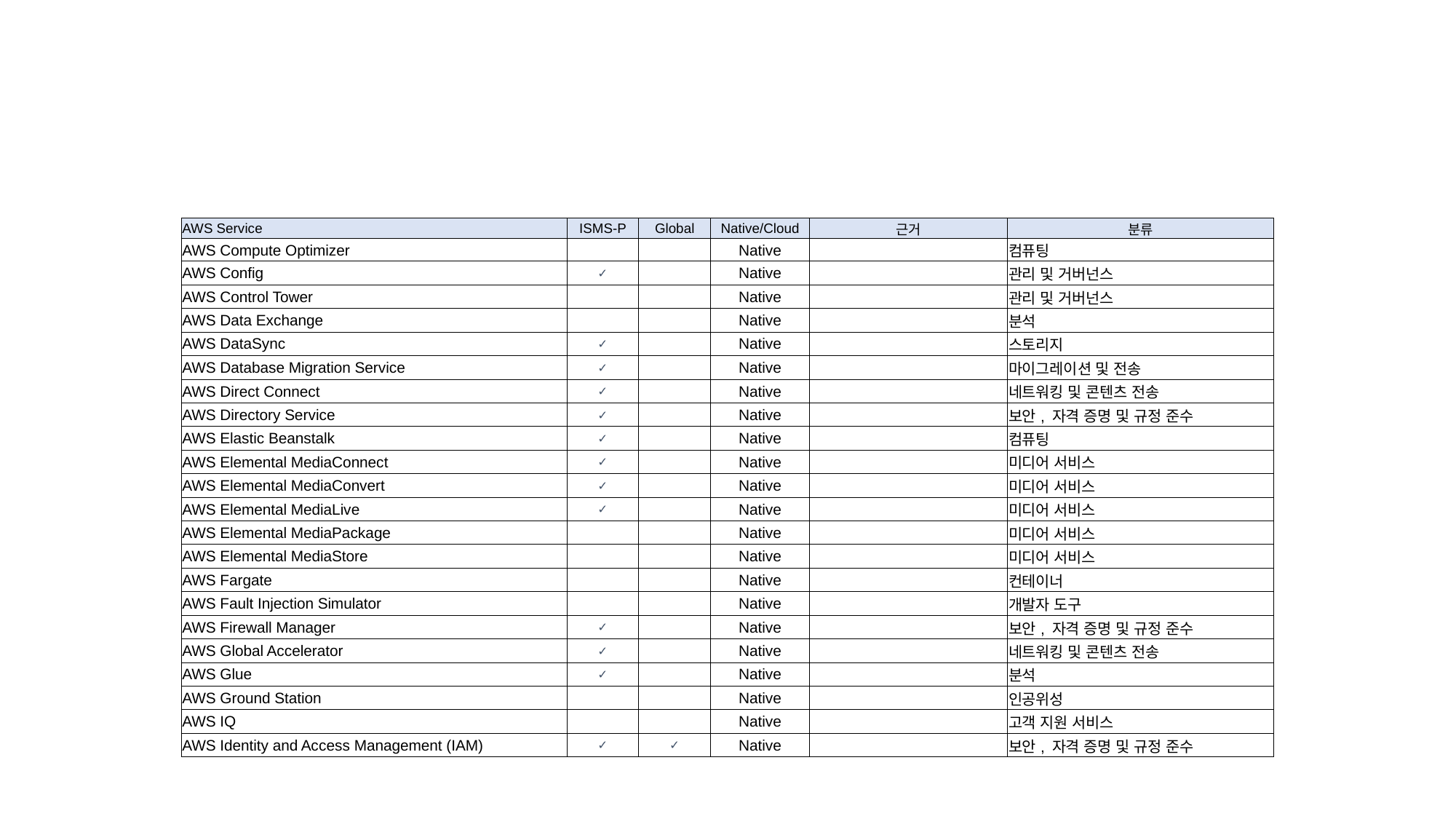

| AWS Service | ISMS-P | Global | Native/Cloud | 근거 | 분류 |
| --- | --- | --- | --- | --- | --- |
| AWS Compute Optimizer |  |  | Native |  | 컴퓨팅 |
| AWS Config | ✓ |  | Native |  | 관리 및 거버넌스 |
| AWS Control Tower |  |  | Native |  | 관리 및 거버넌스 |
| AWS Data Exchange |  |  | Native |  | 분석 |
| AWS DataSync | ✓ |  | Native |  | 스토리지 |
| AWS Database Migration Service | ✓ |  | Native |  | 마이그레이션 및 전송 |
| AWS Direct Connect | ✓ |  | Native |  | 네트워킹 및 콘텐츠 전송 |
| AWS Directory Service | ✓ |  | Native |  | 보안, 자격 증명 및 규정 준수 |
| AWS Elastic Beanstalk | ✓ |  | Native |  | 컴퓨팅 |
| AWS Elemental MediaConnect | ✓ |  | Native |  | 미디어 서비스 |
| AWS Elemental MediaConvert | ✓ |  | Native |  | 미디어 서비스 |
| AWS Elemental MediaLive | ✓ |  | Native |  | 미디어 서비스 |
| AWS Elemental MediaPackage |  |  | Native |  | 미디어 서비스 |
| AWS Elemental MediaStore |  |  | Native |  | 미디어 서비스 |
| AWS Fargate |  |  | Native |  | 컨테이너 |
| AWS Fault Injection Simulator |  |  | Native |  | 개발자 도구 |
| AWS Firewall Manager | ✓ |  | Native |  | 보안, 자격 증명 및 규정 준수 |
| AWS Global Accelerator | ✓ |  | Native |  | 네트워킹 및 콘텐츠 전송 |
| AWS Glue | ✓ |  | Native |  | 분석 |
| AWS Ground Station |  |  | Native |  | 인공위성 |
| AWS IQ |  |  | Native |  | 고객 지원 서비스 |
| AWS Identity and Access Management (IAM) | ✓ | ✓ | Native |  | 보안, 자격 증명 및 규정 준수 |